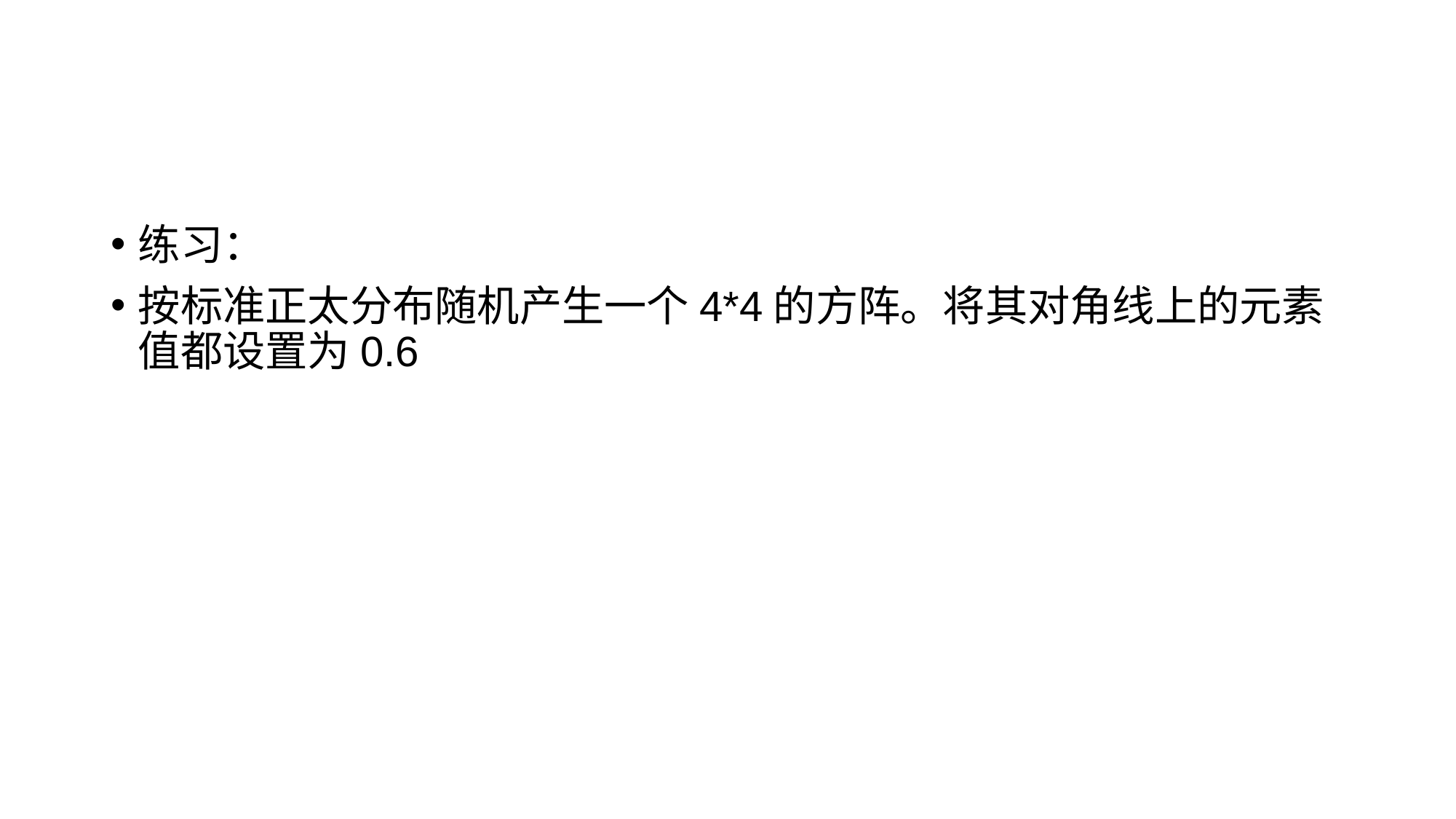

#
练习：
按标准正太分布随机产生一个4*4的方阵。将其对角线上的元素值都设置为0.6